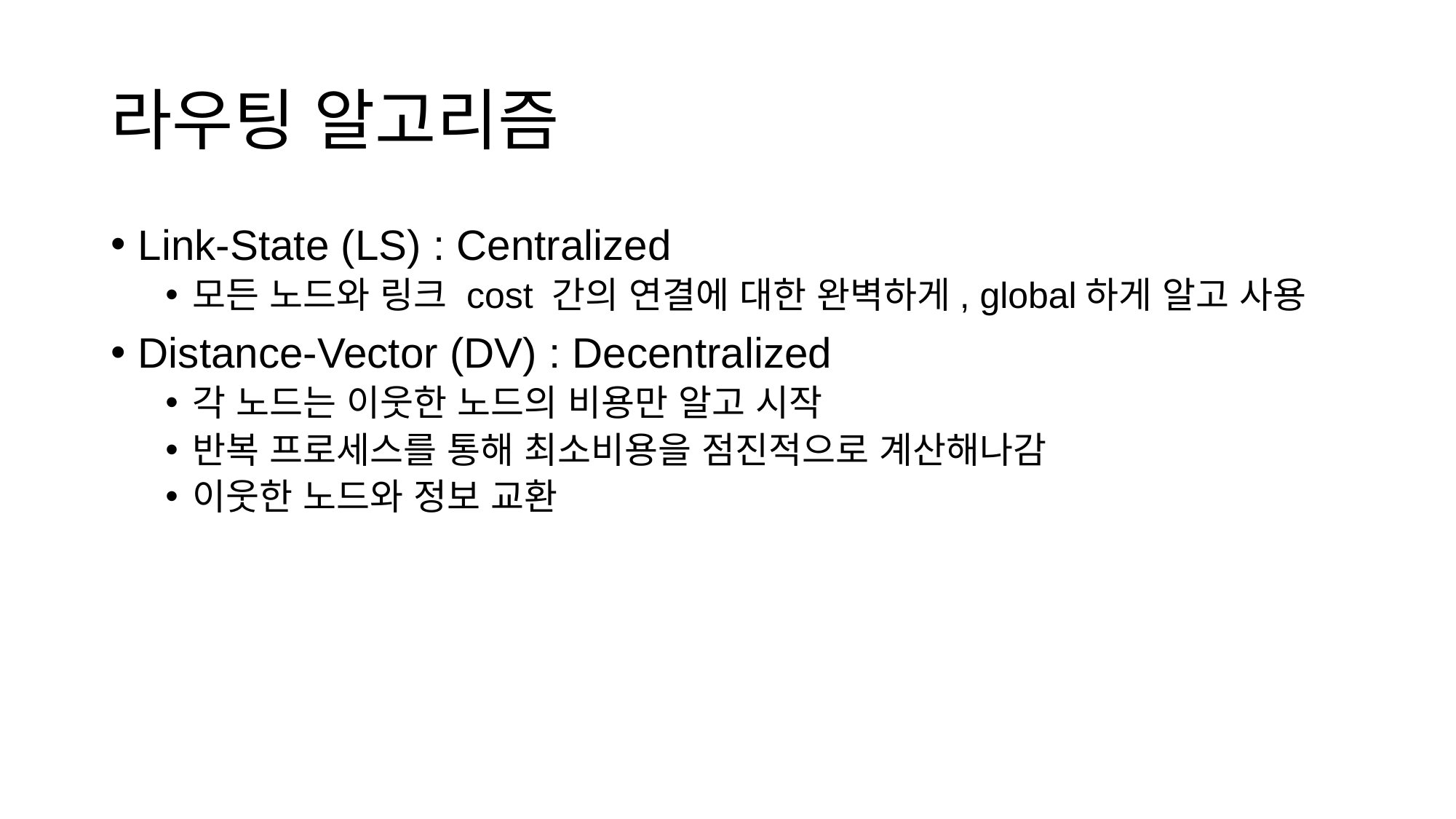

# 라우팅 알고리즘
Link-State (LS) : Centralized
모든 노드와 링크 cost 간의 연결에 대한 완벽하게, global하게 알고 사용
Distance-Vector (DV) : Decentralized
각 노드는 이웃한 노드의 비용만 알고 시작
반복 프로세스를 통해 최소비용을 점진적으로 계산해나감
이웃한 노드와 정보 교환